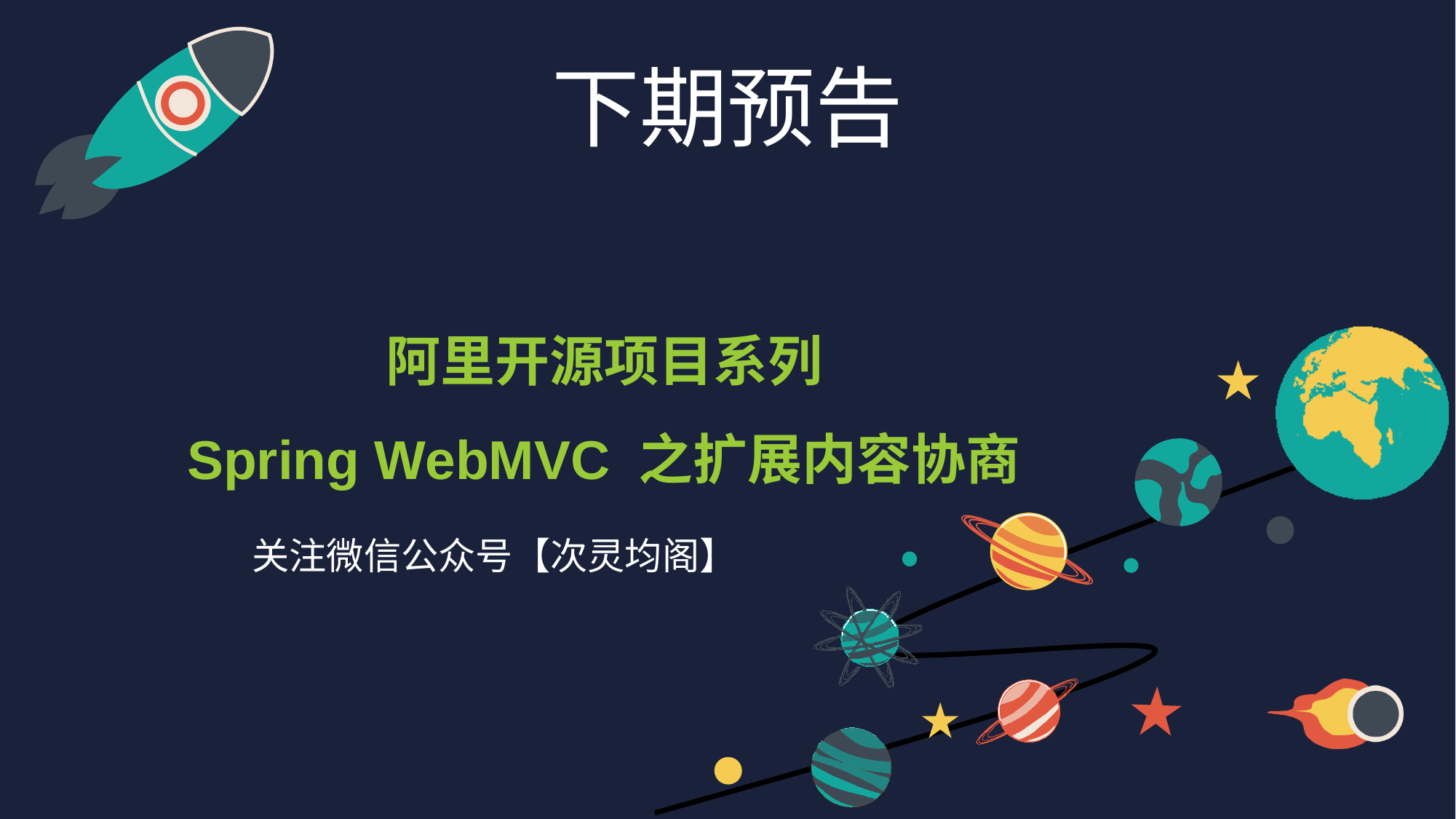

下期预告
# 阿里开源项目系列 Spring WebMVC 之扩展内容协商
关注微信公众号【次灵均阁】